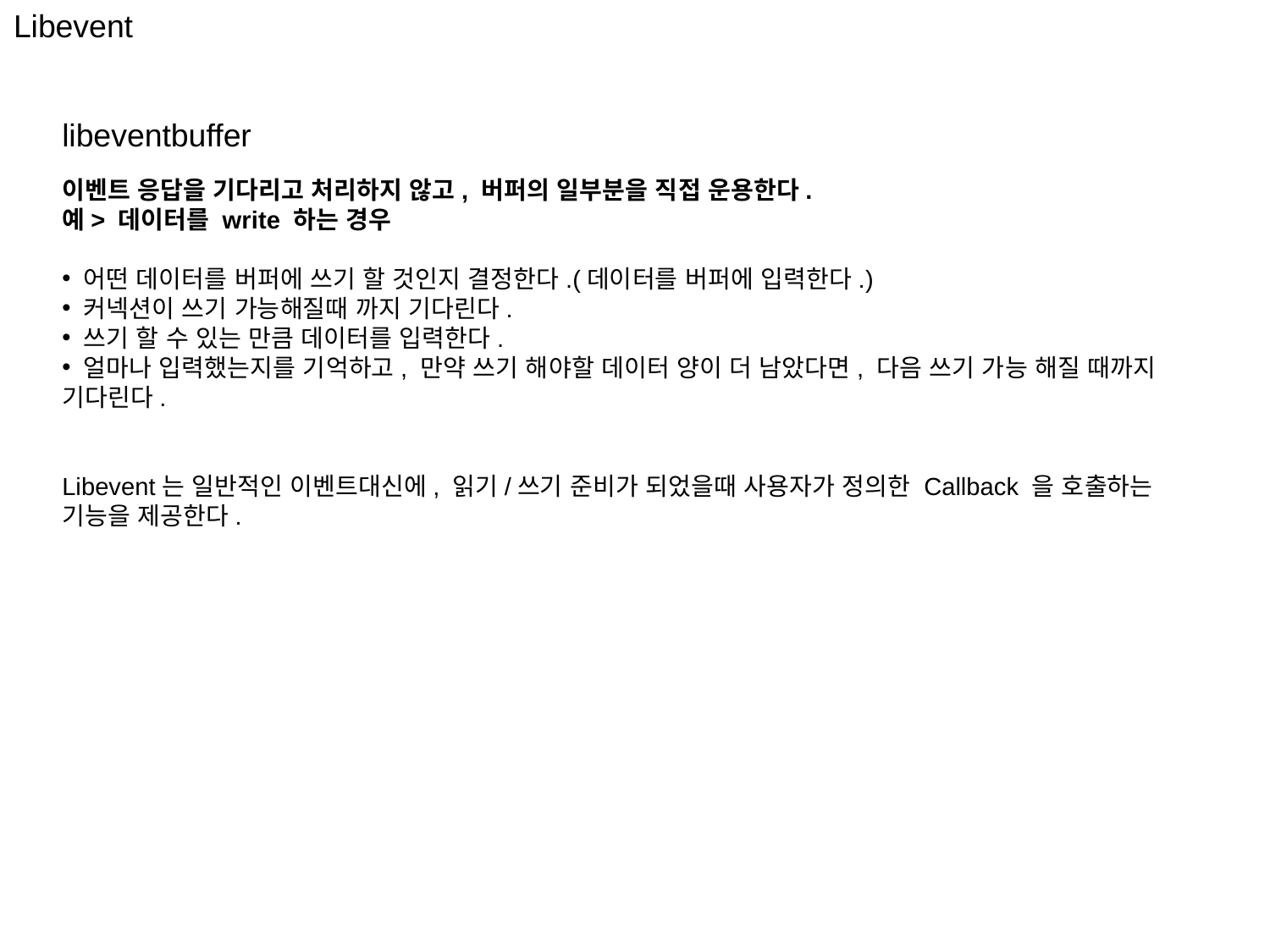

Libevent
libeventbuffer
이벤트 응답을 기다리고 처리하지 않고, 버퍼의 일부분을 직접 운용한다.
예> 데이터를 write 하는 경우

 어떤 데이터를 버퍼에 쓰기 할 것인지 결정한다.(데이터를 버퍼에 입력한다.)
 커넥션이 쓰기 가능해질때 까지 기다린다.
 쓰기 할 수 있는 만큼 데이터를 입력한다.
 얼마나 입력했는지를 기억하고, 만약 쓰기 해야할 데이터 양이 더 남았다면, 다음 쓰기 가능 해질 때까지 기다린다.

Libevent는 일반적인 이벤트대신에, 읽기/쓰기 준비가 되었을때 사용자가 정의한 Callback 을 호출하는 기능을 제공한다.